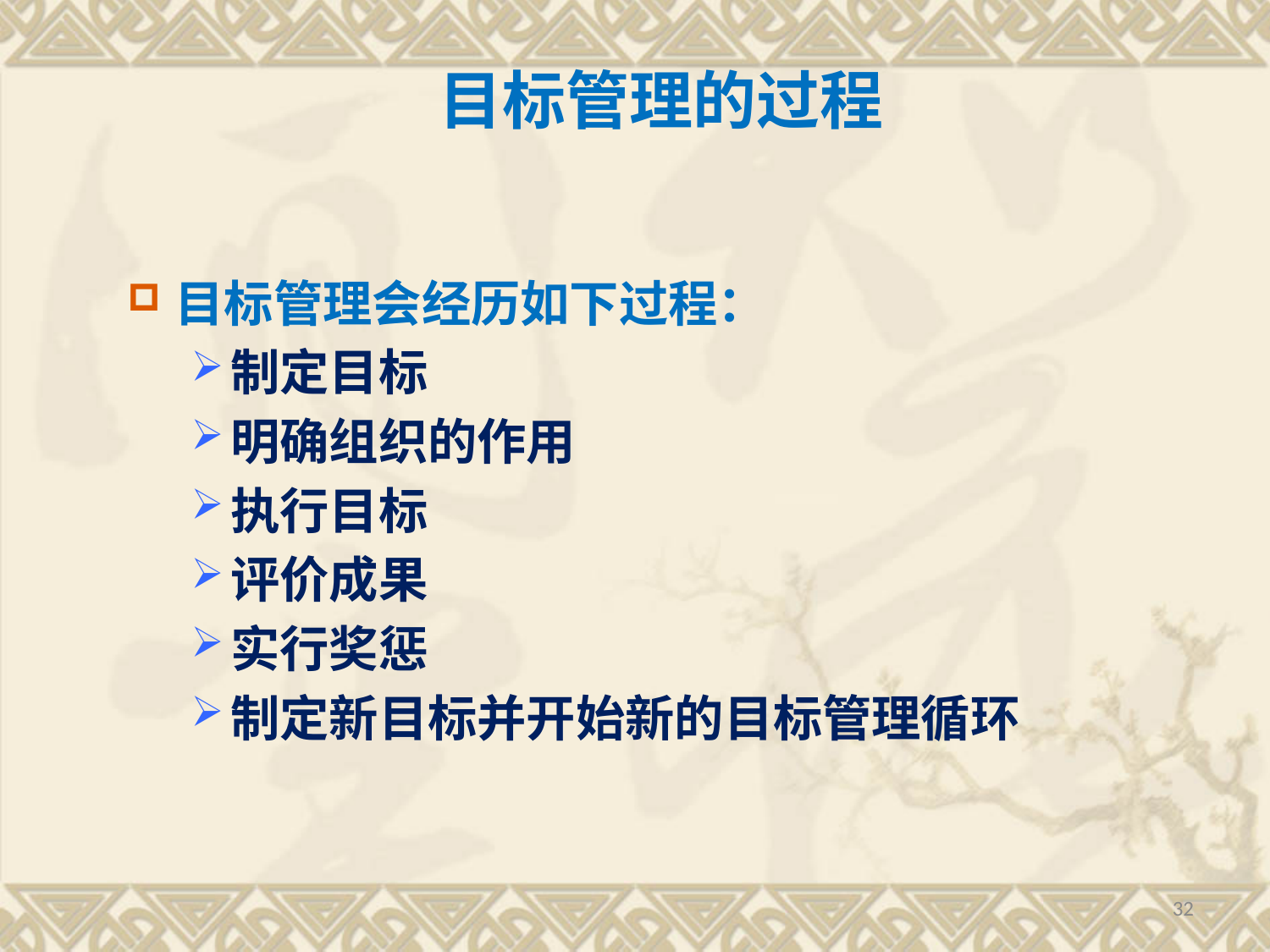

目标管理的过程
目标管理会经历如下过程：
制定目标
明确组织的作用
执行目标
评价成果
实行奖惩
制定新目标并开始新的目标管理循环
32